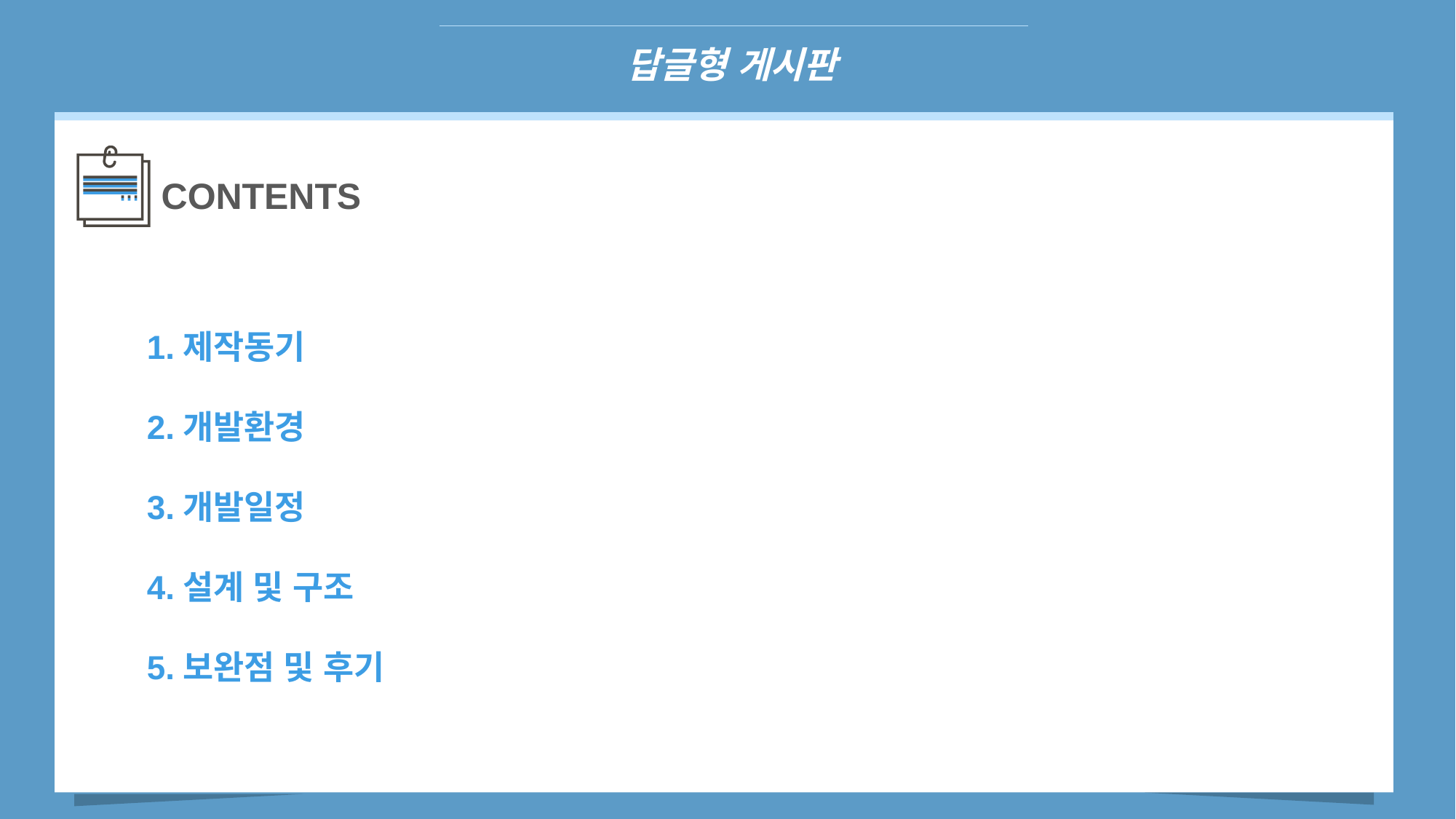

답글형 게시판

CONTENTS
1.제작동기

2.개발환경

3.개발일정

4.설계 및 구조

5.보완점 및 후기
2